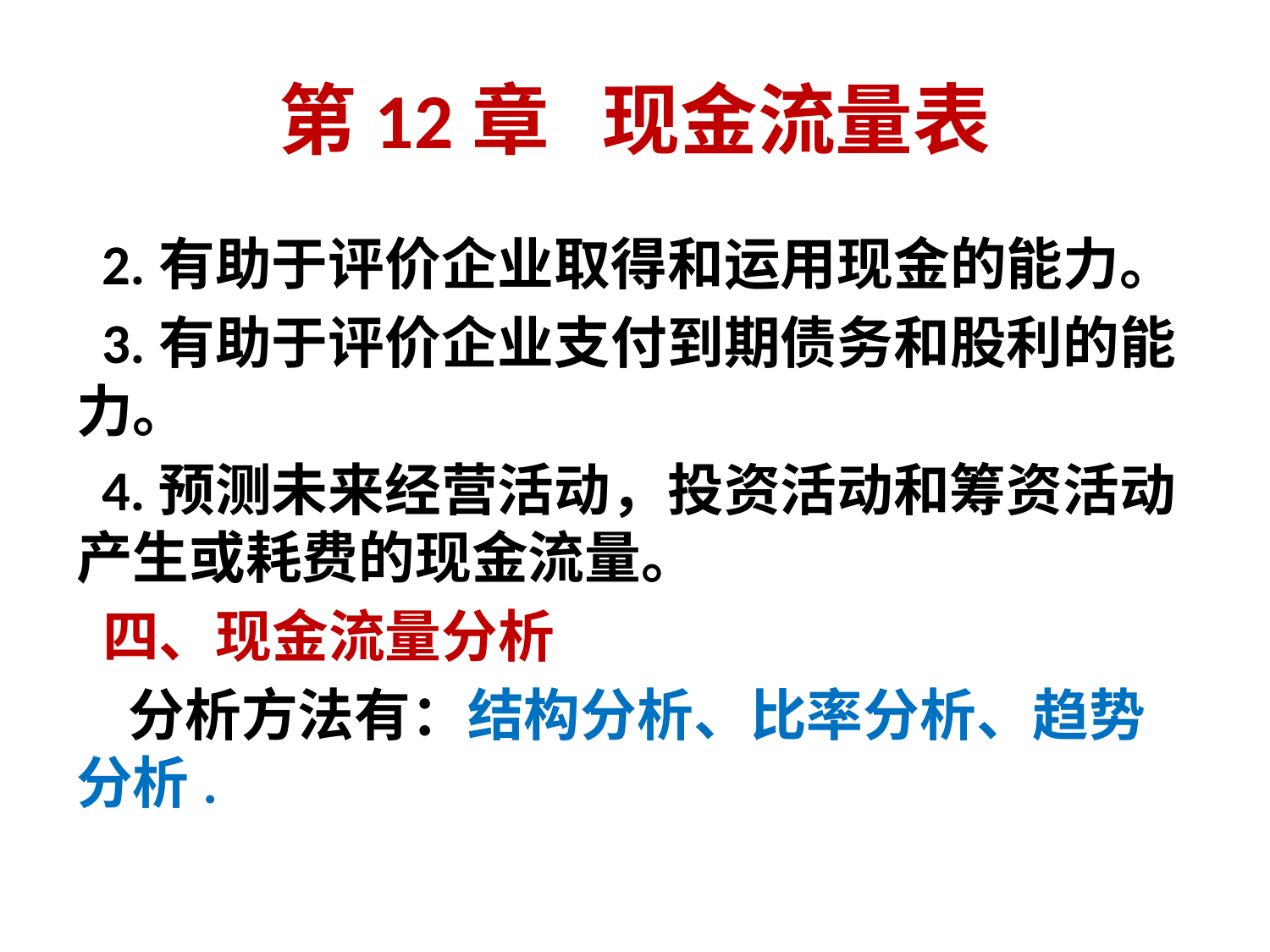

# 第12章   现金流量表
  2.有助于评价企业取得和运用现金的能力。
  3.有助于评价企业支付到期债务和股利的能力。
  4.预测未来经营活动，投资活动和筹资活动产生或耗费的现金流量。
 四、现金流量分析
   分析方法有：结构分析、比率分析、趋势分析.